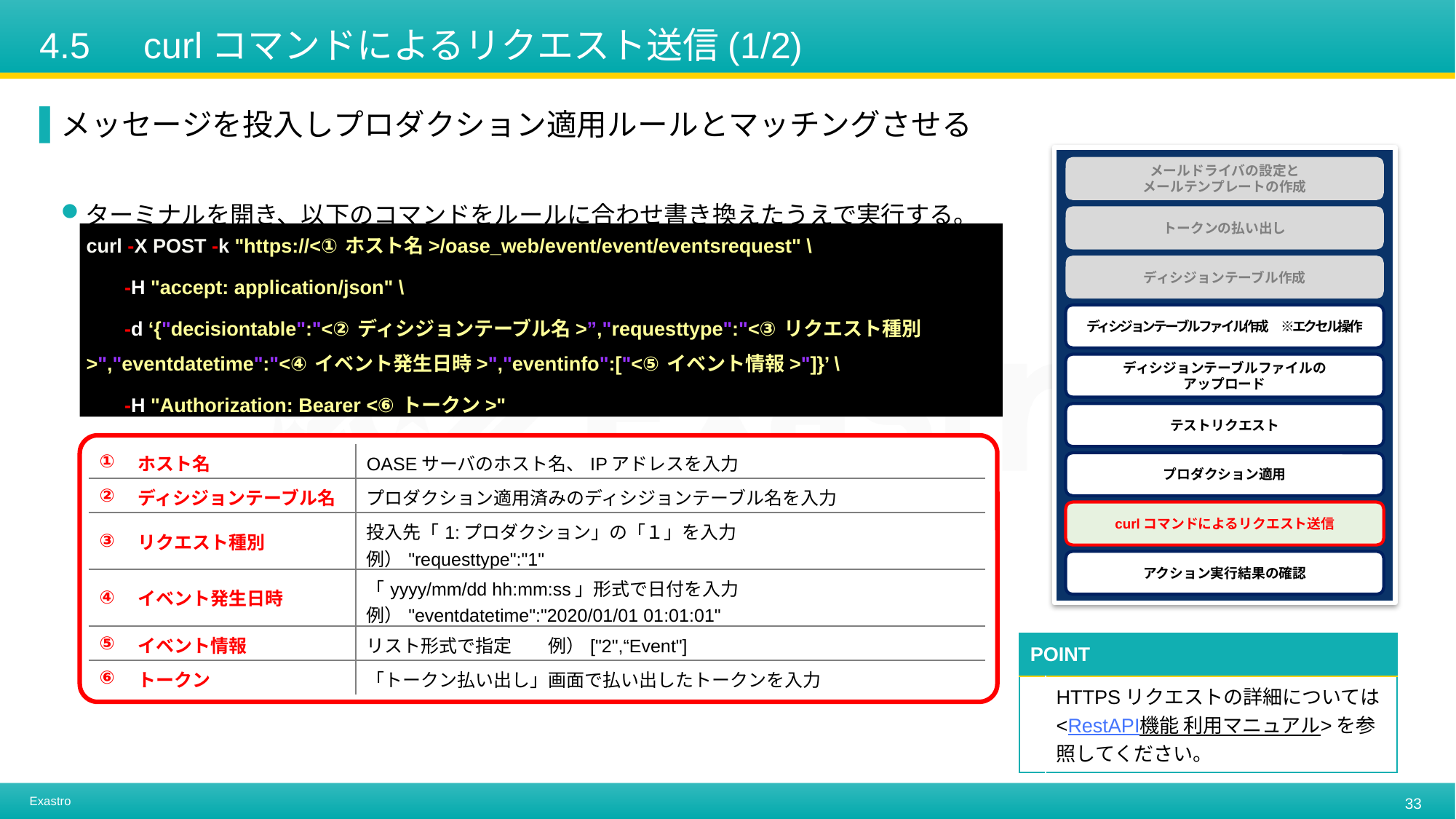

# 4.5　curlコマンドによるリクエスト送信(1/2)
メッセージを投入しプロダクション適用ルールとマッチングさせる

ターミナルを開き、以下のコマンドをルールに合わせ書き換えたうえで実行する。

curlコマンドの使用例は後述の<A 付録 サンプル1>を参照

メールドライバの設定と
メールテンプレートの作成
トークンの払い出し
ディシジョンテーブル作成
ディシジョンテーブルファイル作成 　※エクセル操作
ディシジョンテーブルファイルの
アップロード
テストリクエスト
プロダクション適用
curlコマンドによるリクエスト送信
アクション実行結果の確認
curl -X POST -k "https://<①ホスト名>/oase_web/event/event/eventsrequest" \
       -H "accept: application/json" \
       -d ‘{"decisiontable":"<②ディシジョンテーブル名>”,"requesttype":"<③リクエスト種別>","eventdatetime":"<④イベント発生日時>","eventinfo":["<⑤イベント情報>"]}’ \
       -H "Authorization: Bearer <⑥トークン>"

| ① | ホスト名 | OASEサーバのホスト名、IPアドレスを入力 |
| --- | --- | --- |
| ② | ディシジョンテーブル名 | プロダクション適用済みのディシジョンテーブル名を入力 |
| ③ | リクエスト種別 | 投入先「1:プロダクション」の「１」を入力 例）"requesttype":"1" |
| ④ | イベント発生日時 | 「yyyy/mm/dd hh:mm:ss」形式で日付を入力 例）"eventdatetime":"2020/01/01 01:01:01" |
| ⑤ | イベント情報 | リスト形式で指定　　例）["2",“Event"] |
| ⑥ | トークン | 「トークン払い出し」画面で払い出したトークンを入力 |
| POINT |  |
| --- | --- |
|  | HTTPSリクエストの詳細については<RestAPI機能 利用マニュアル>を参照してください。 |